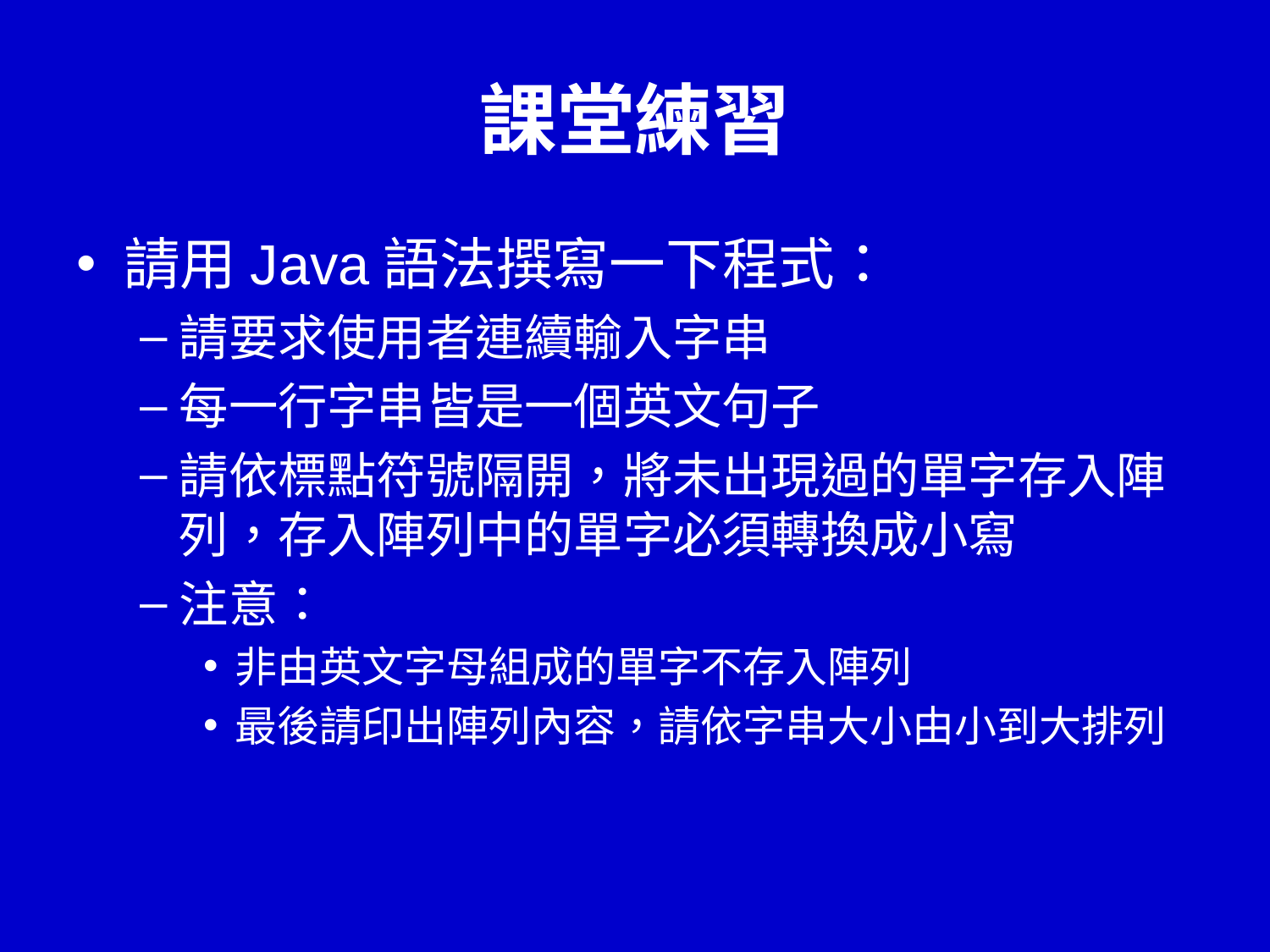

# 課堂練習
請用Java語法撰寫一下程式：
請要求使用者連續輸入字串
每一行字串皆是一個英文句子
請依標點符號隔開，將未出現過的單字存入陣列，存入陣列中的單字必須轉換成小寫
注意：
非由英文字母組成的單字不存入陣列
最後請印出陣列內容，請依字串大小由小到大排列